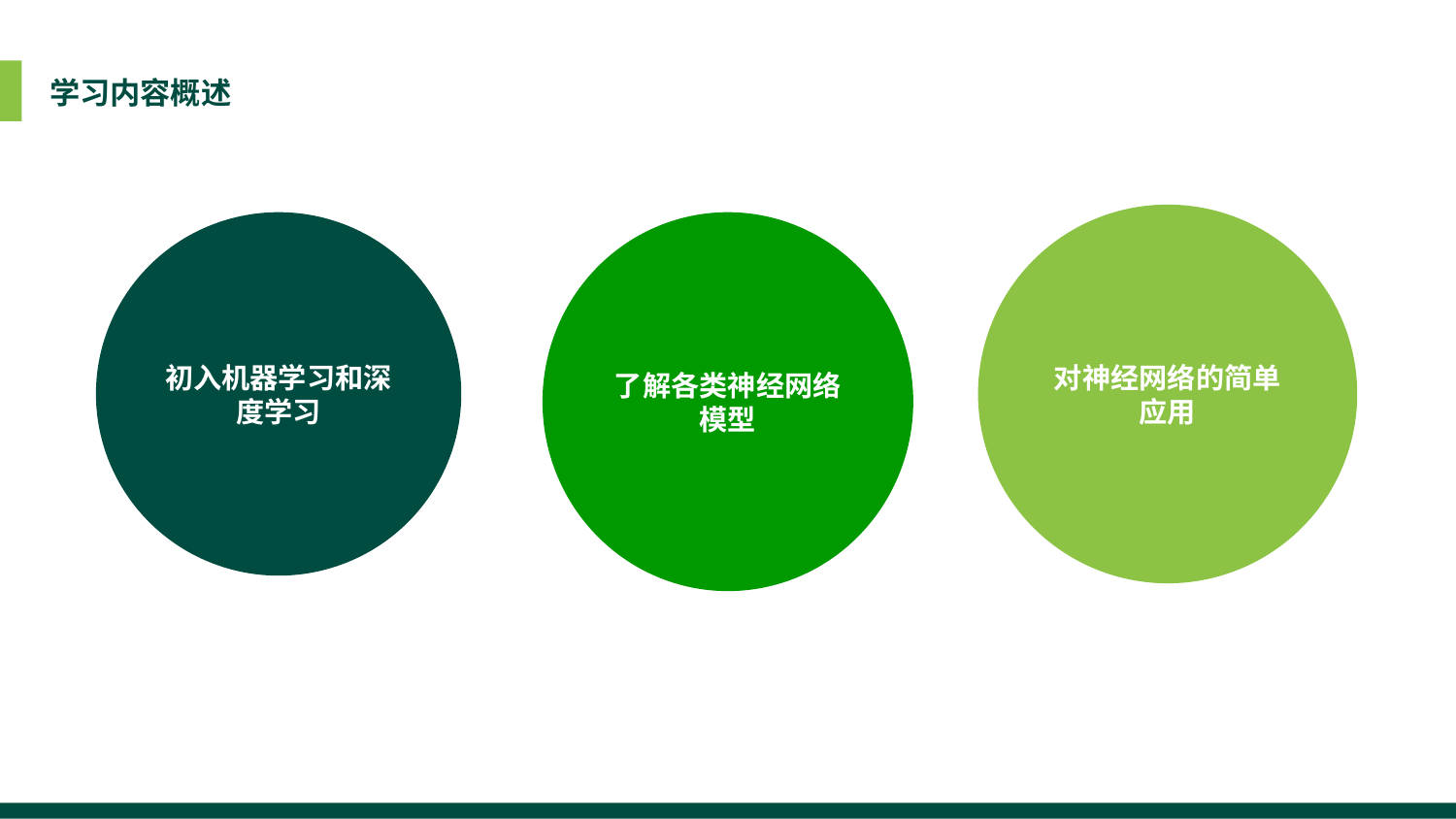

学习内容概述
对神经网络的简单应用
初入机器学习和深度学习
了解各类神经网络模型